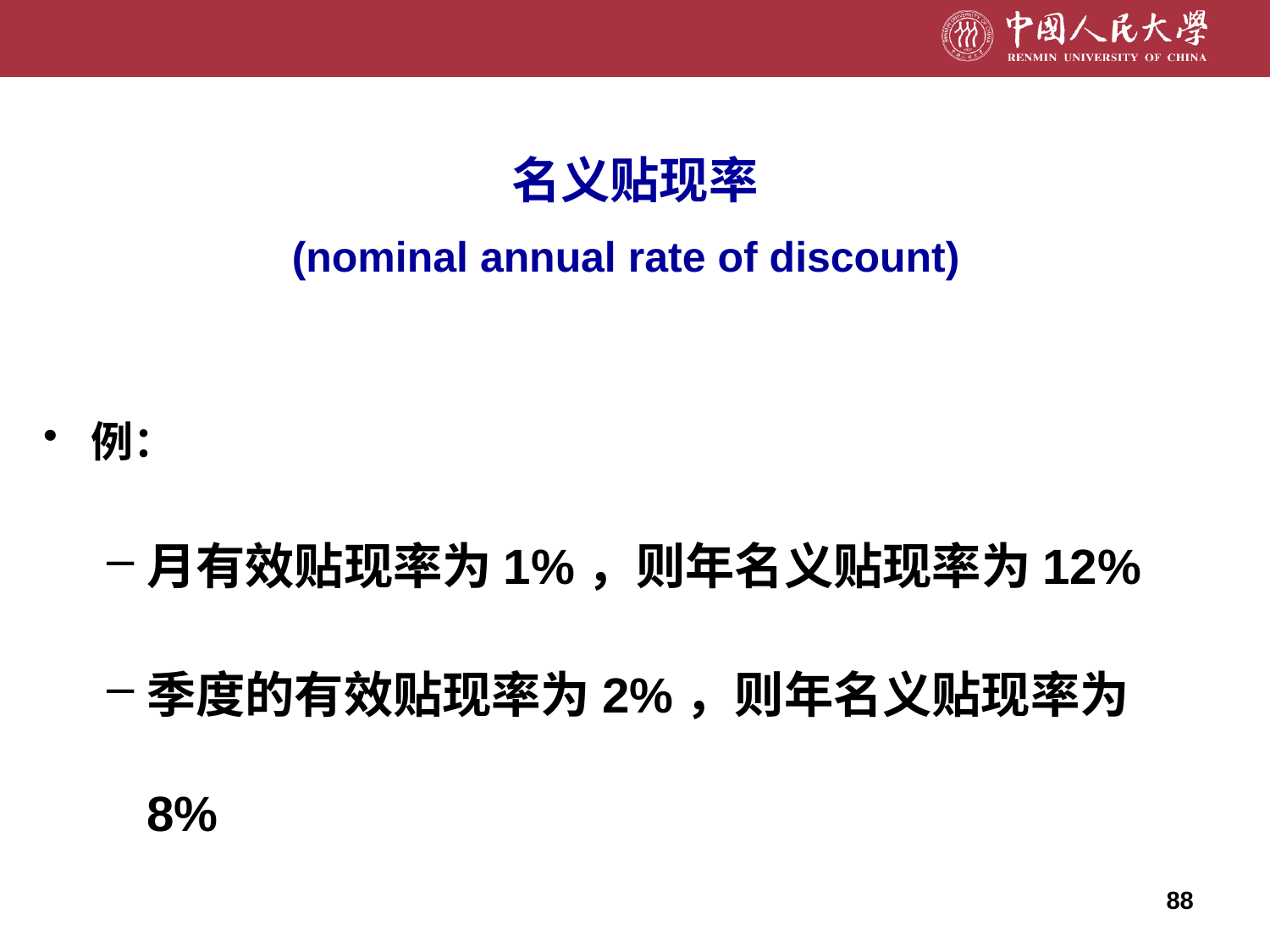

# 名义贴现率 (nominal annual rate of discount)
例：
月有效贴现率为1%，则年名义贴现率为12%
季度的有效贴现率为2%，则年名义贴现率为8%
88